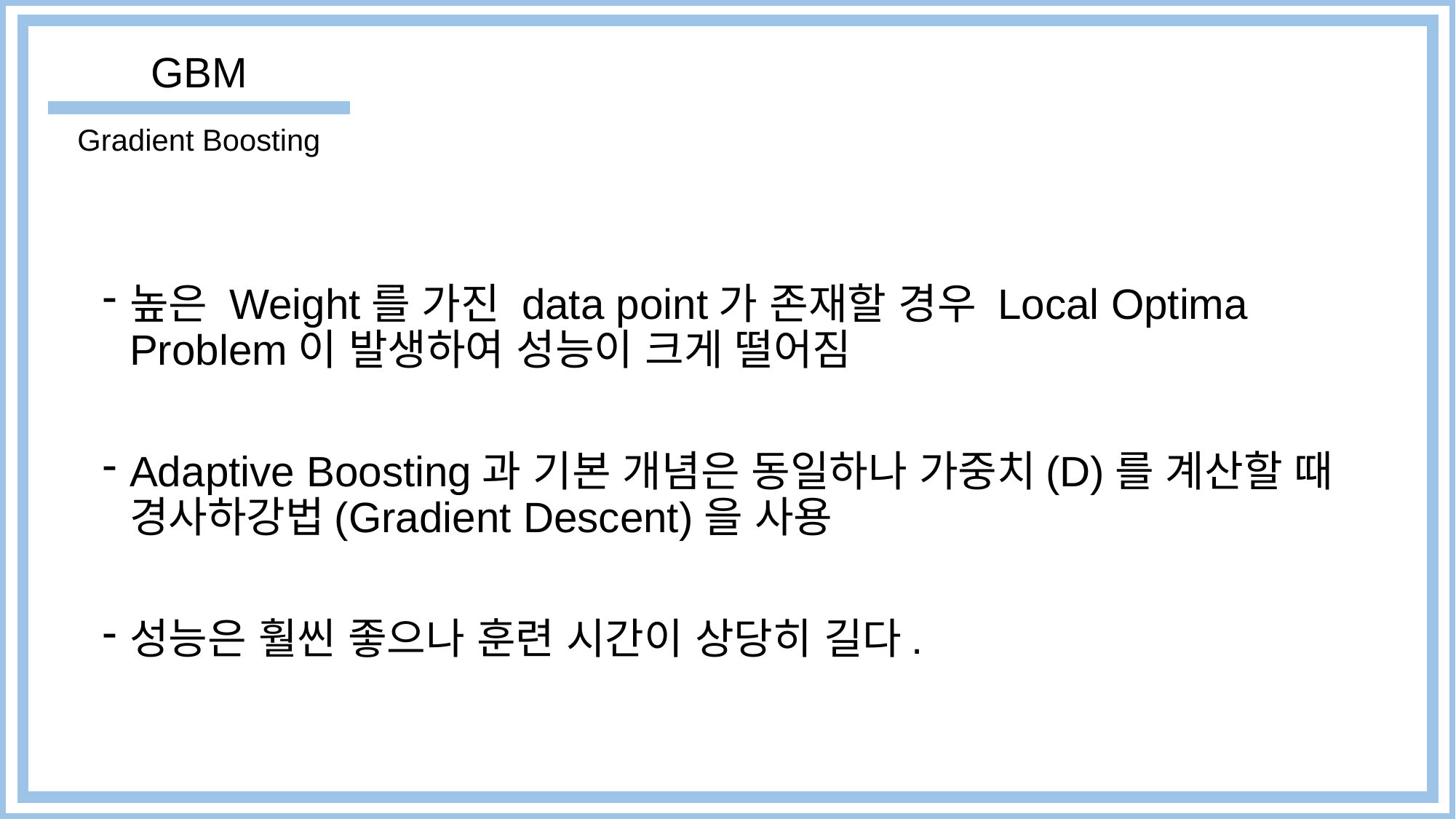

GBM

Gradient Boosting
높은 Weight를 가진 data point가 존재할 경우 Local Optima Problem이 발생하여 성능이 크게 떨어짐

Adaptive Boosting과 기본 개념은 동일하나 가중치(D)를 계산할 때 경사하강법(Gradient Descent)을 사용

성능은 훨씬 좋으나 훈련 시간이 상당히 길다.